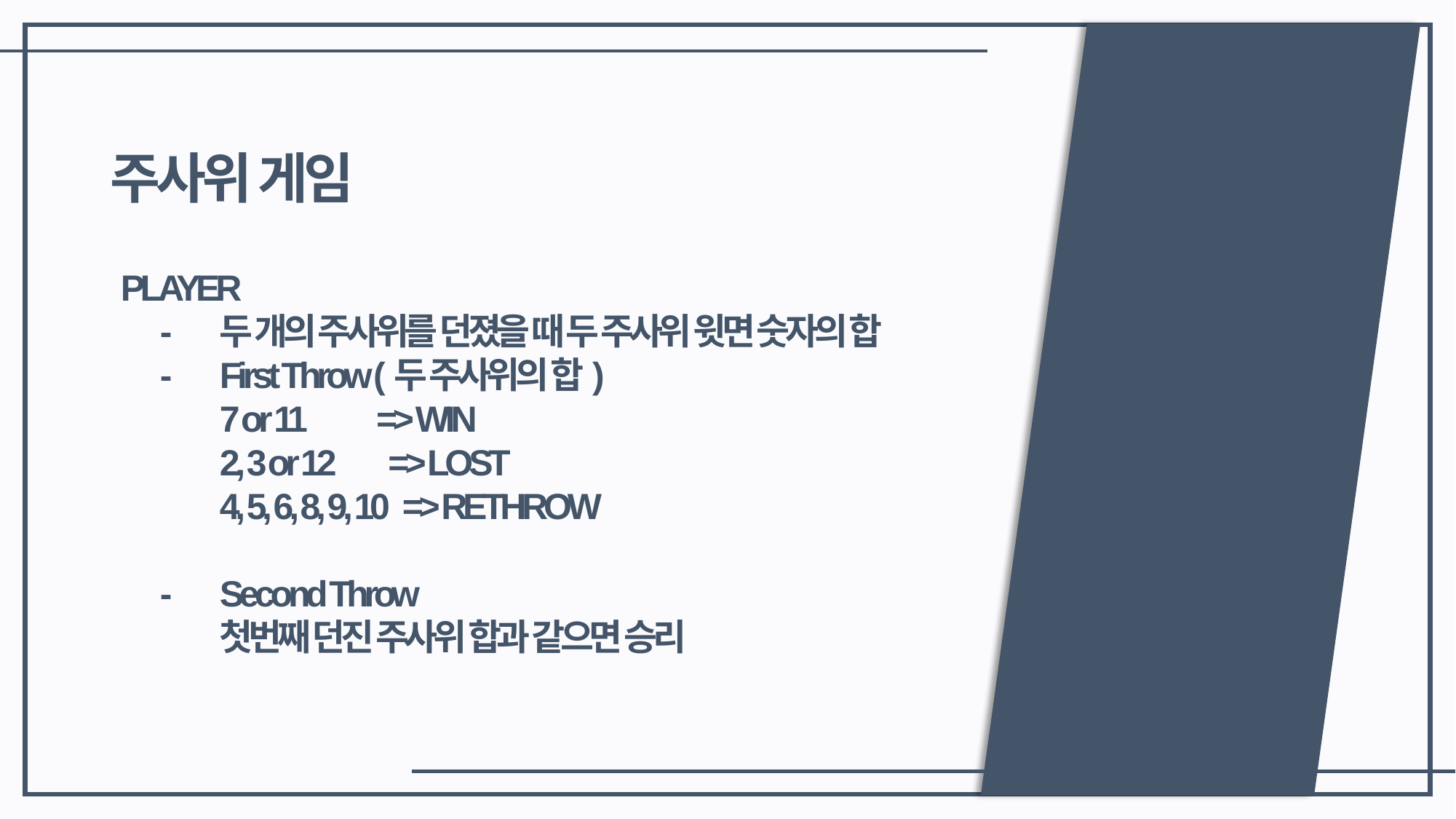

주사위 게임
 PLAYER
        -	두 개의 주사위를 던졌을 때 두 주사위 윗면 숫자의 합
        -	First Throw (두 주사위의 합)
            	7 or 11             => WIN
            	2, 3 or 12          => LOST
            	4, 5, 6, 8, 9, 10   => RETHROW

        - 	Second Throw
            	첫번째 던진 주사위 합과 같으면 승리